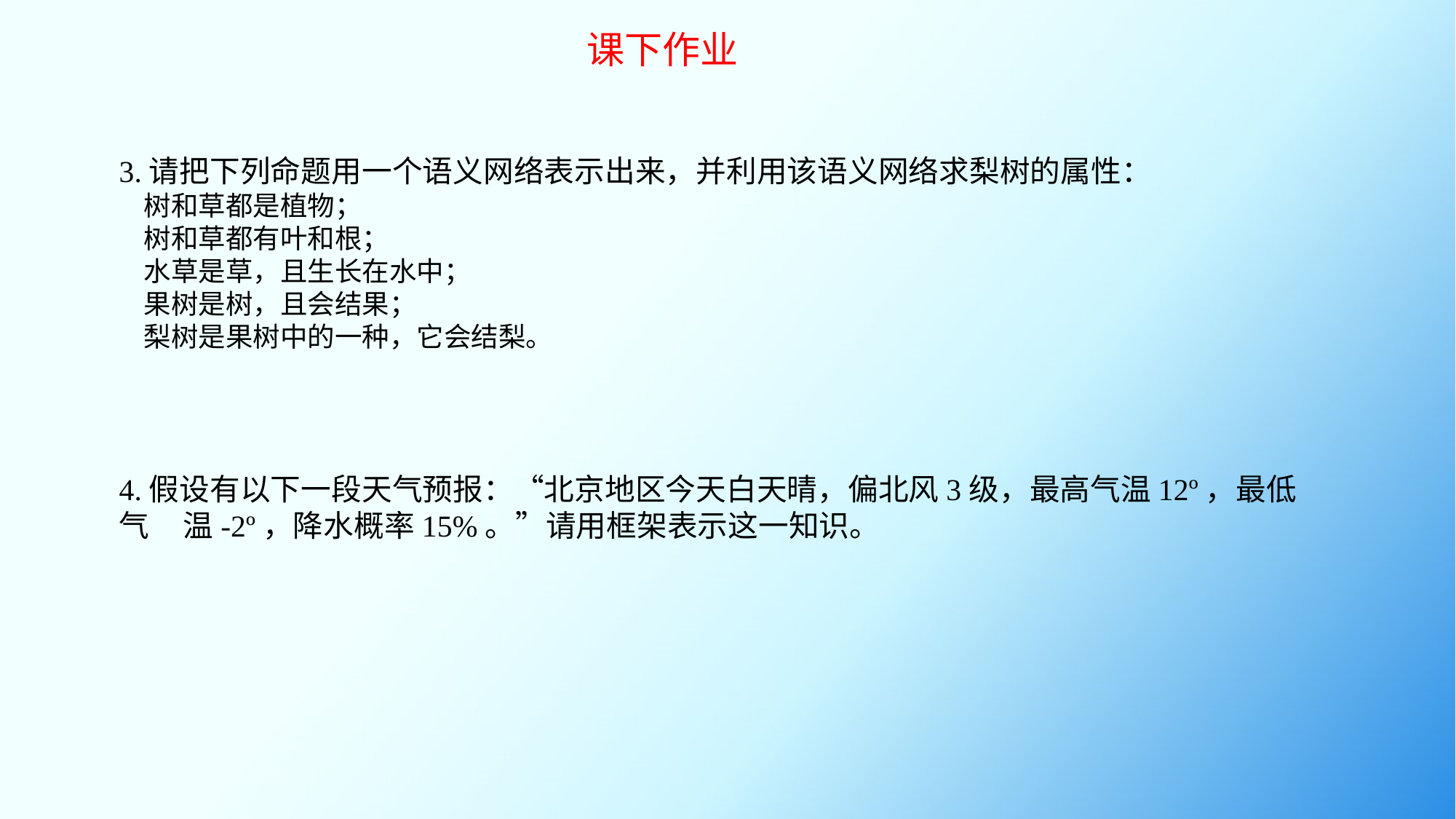

课下作业
3.请把下列命题用一个语义网络表示出来，并利用该语义网络求梨树的属性：
   树和草都是植物；
   树和草都有叶和根；
   水草是草，且生长在水中；
   果树是树，且会结果；
   梨树是果树中的一种，它会结梨。
4.假设有以下一段天气预报：“北京地区今天白天晴，偏北风3级，最高气温12º，最低气     温-2º，降水概率15%。”请用框架表示这一知识。